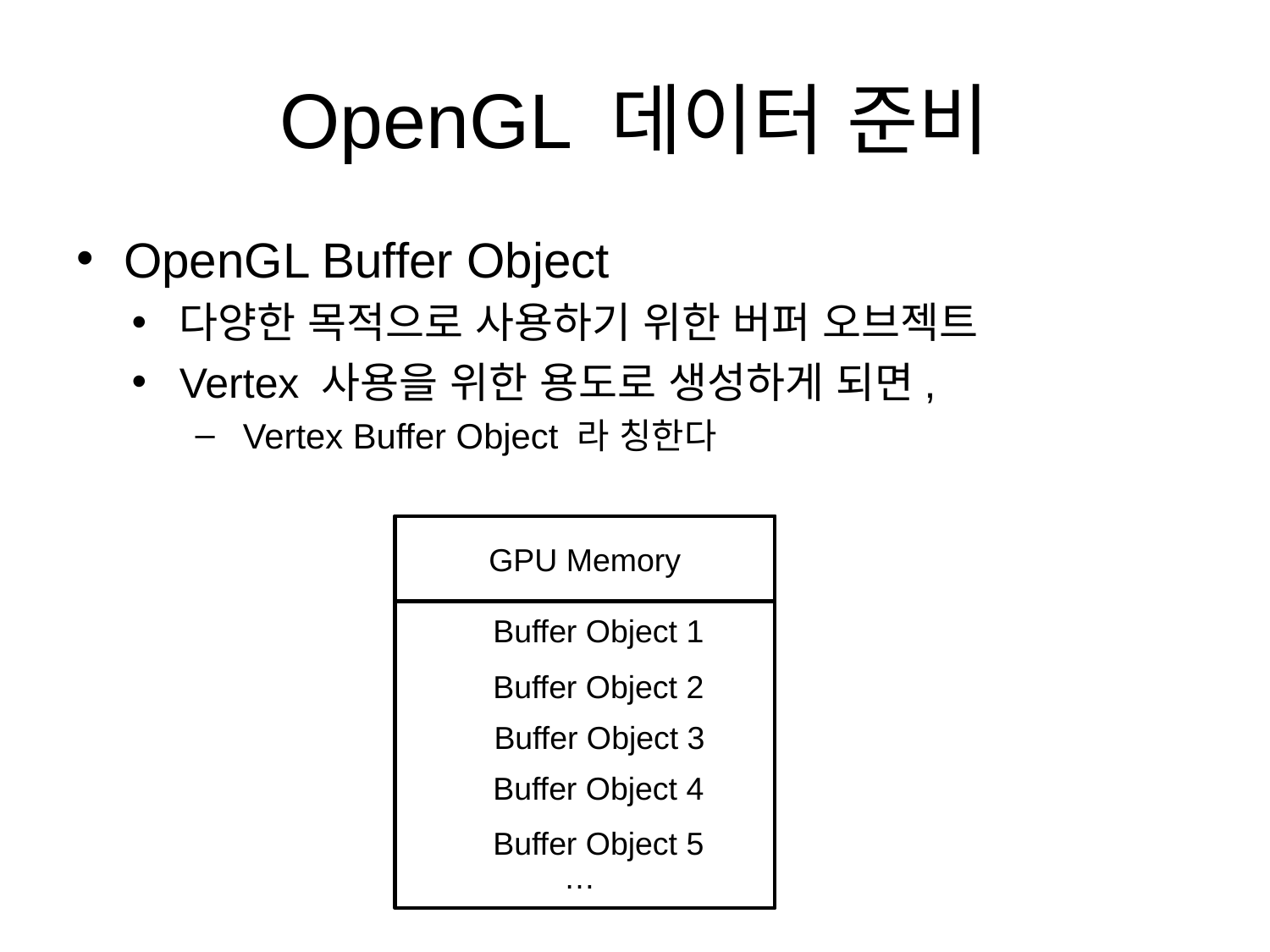

# OpenGL 데이터 준비
OpenGL Buffer Object
다양한 목적으로 사용하기 위한 버퍼 오브젝트
Vertex 사용을 위한 용도로 생성하게 되면,
Vertex Buffer Object 라 칭한다

GPU Memory
Buffer Object 1
Buffer Object 2
Buffer Object 3
Buffer Object 4
Buffer Object 5
…